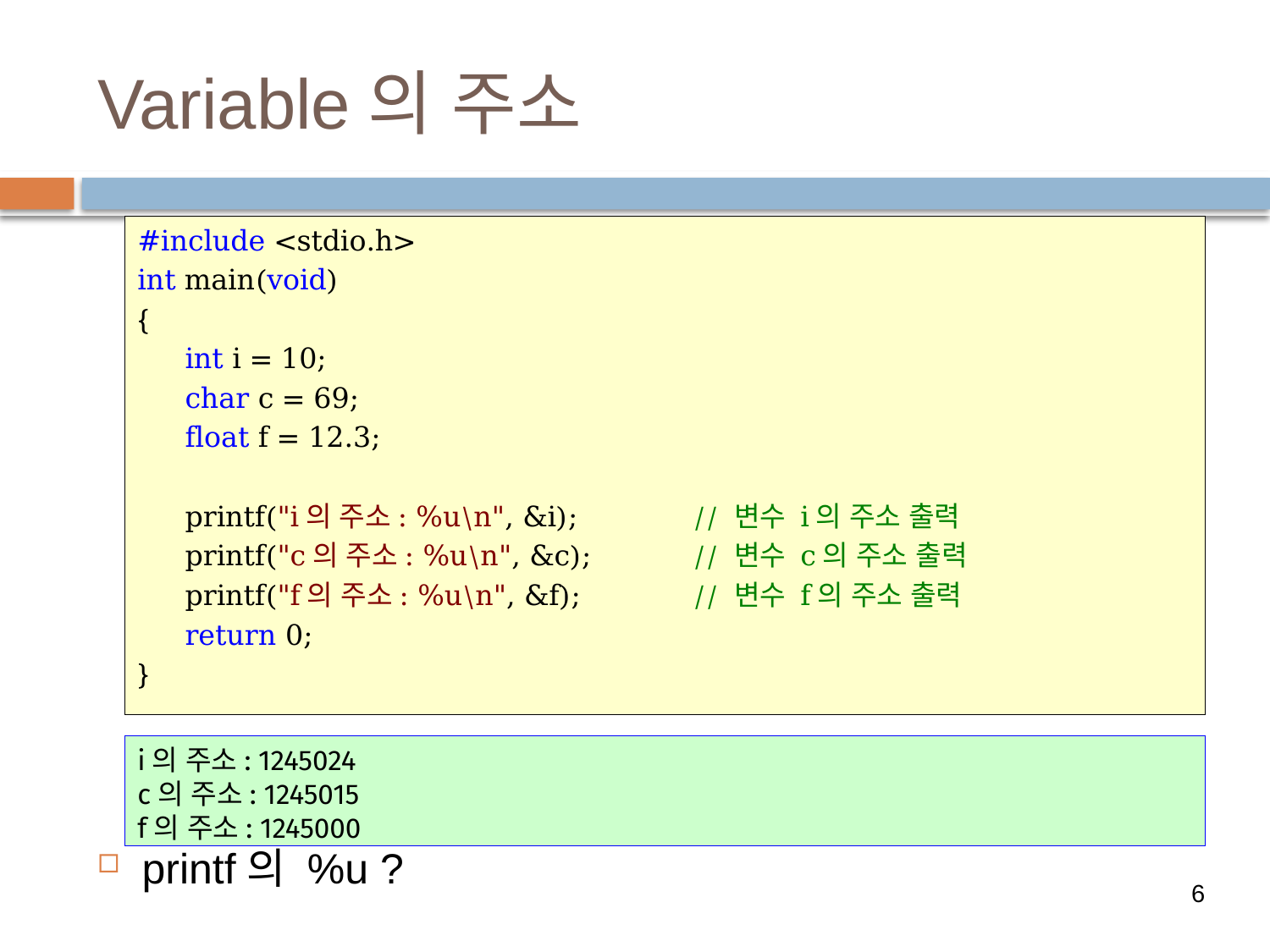

# Variable의 주소
#include <stdio.h>
int main(void)
{
	int i = 10;
	char c = 69;
	float f = 12.3;

	printf("i의 주소: %u\n", &i);	// 변수 i의 주소 출력
	printf("c의 주소: %u\n", &c);	// 변수 c의 주소 출력
	printf("f의 주소: %u\n", &f);	// 변수 f의 주소 출력
	return 0;
}

i의 주소: 1245024
c의 주소: 1245015
f의 주소: 1245000
printf의 %u ?
6